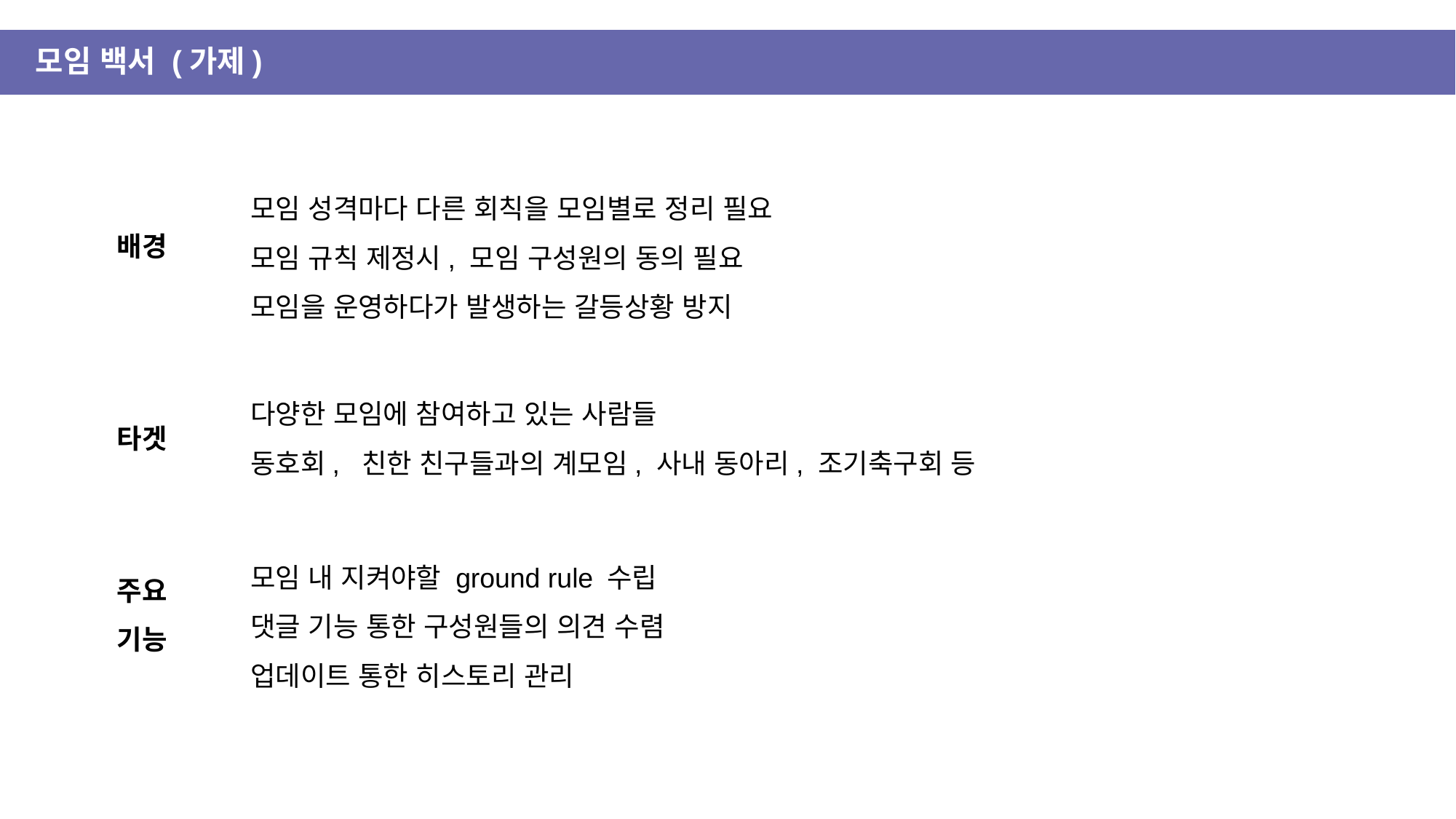

# 모임 백서 (가제)
모임 성격마다 다른 회칙을 모임별로 정리 필요
모임 규칙 제정시, 모임 구성원의 동의 필요
모임을 운영하다가 발생하는 갈등상황 방지
배경
다양한 모임에 참여하고 있는 사람들
동호회,  친한 친구들과의 계모임, 사내 동아리, 조기축구회 등
타겟
모임 내 지켜야할 ground rule 수립
댓글 기능 통한 구성원들의 의견 수렴
업데이트 통한 히스토리 관리
주요 기능